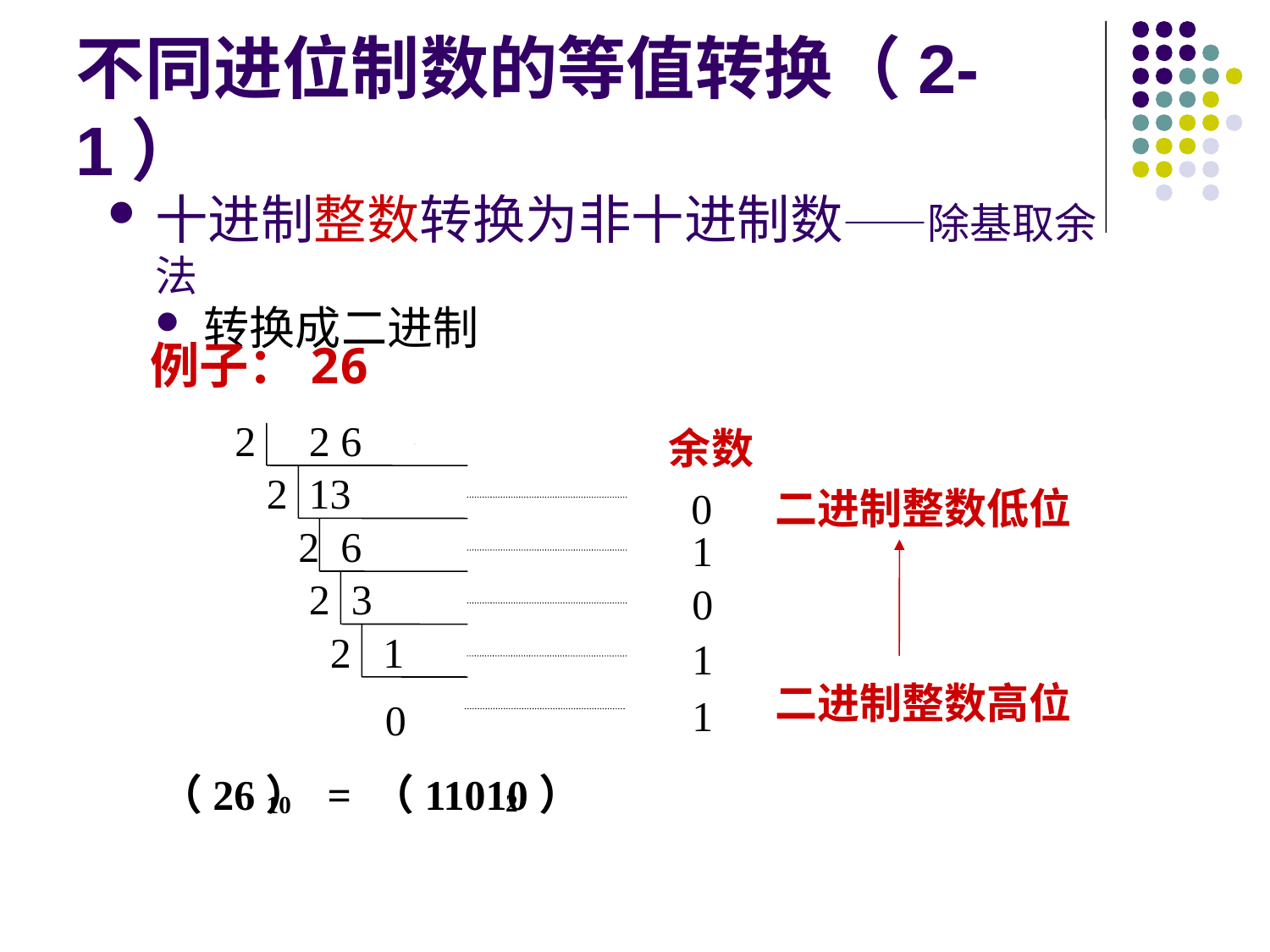

# 不同进位制数的等值转换（2-1）
十进制整数转换为非十进制数——除基取余法
转换成二进制

例子：26
2
   2 6
余数

2
13

0
二进制整数低位

2
6

1

2
3

0

2
1

1

二进制整数高位

1
0

（26） = （11010）
2
10

9